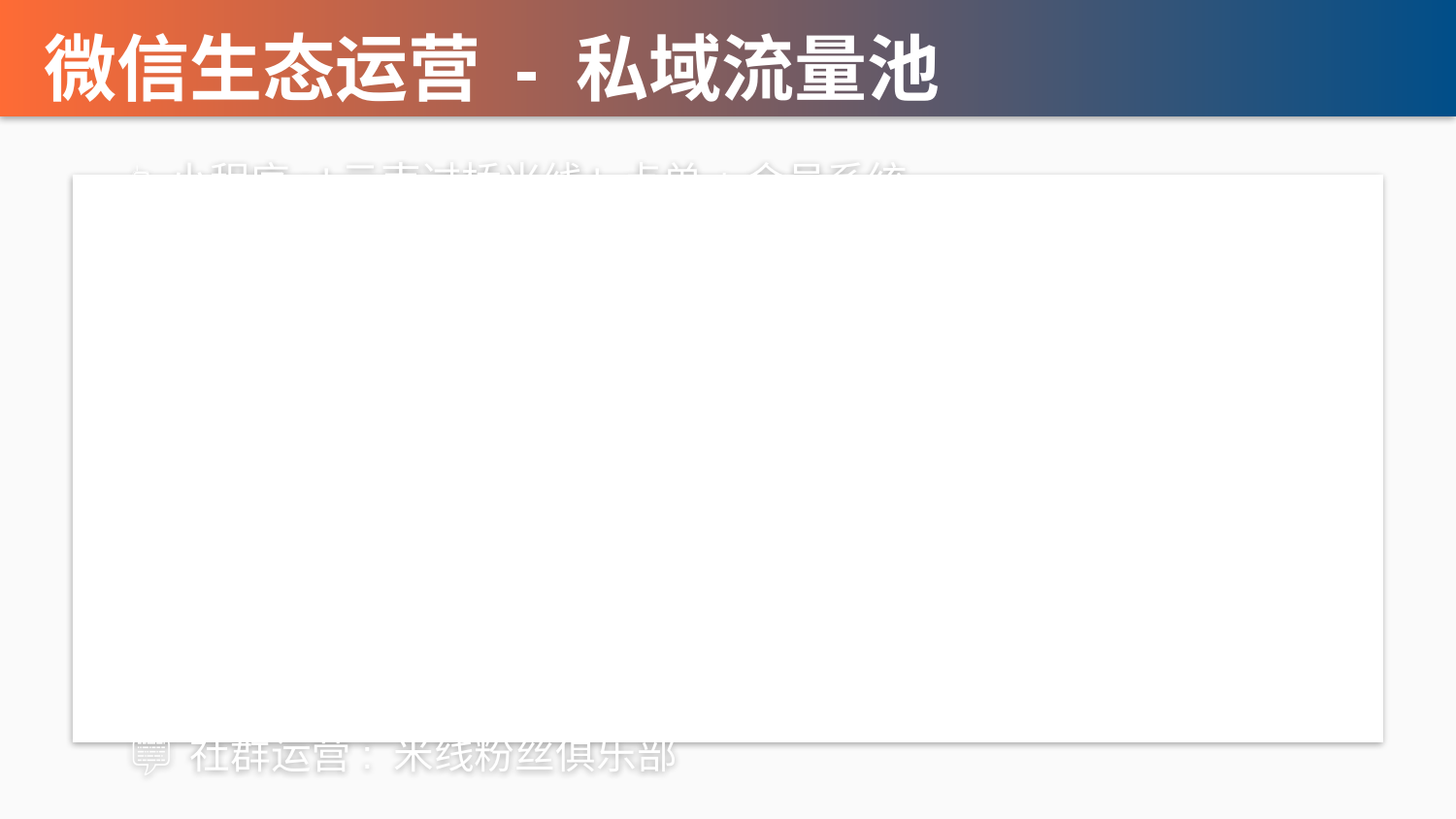

微信生态运营 - 私域流量池

📱 小程序: '云南过桥米线' 点单+会员系统
   功能: 在线点单/会员积分/隐藏吃法解锁/寻味地图

📰 公众号: 品牌故事+营销活动推送
   内容: 每周云南美食文化专栏 (周三发布)

💬 社群运营: 米线粉丝俱乐部
   福利: 新品试吃/专属折扣/线下活动优先报名